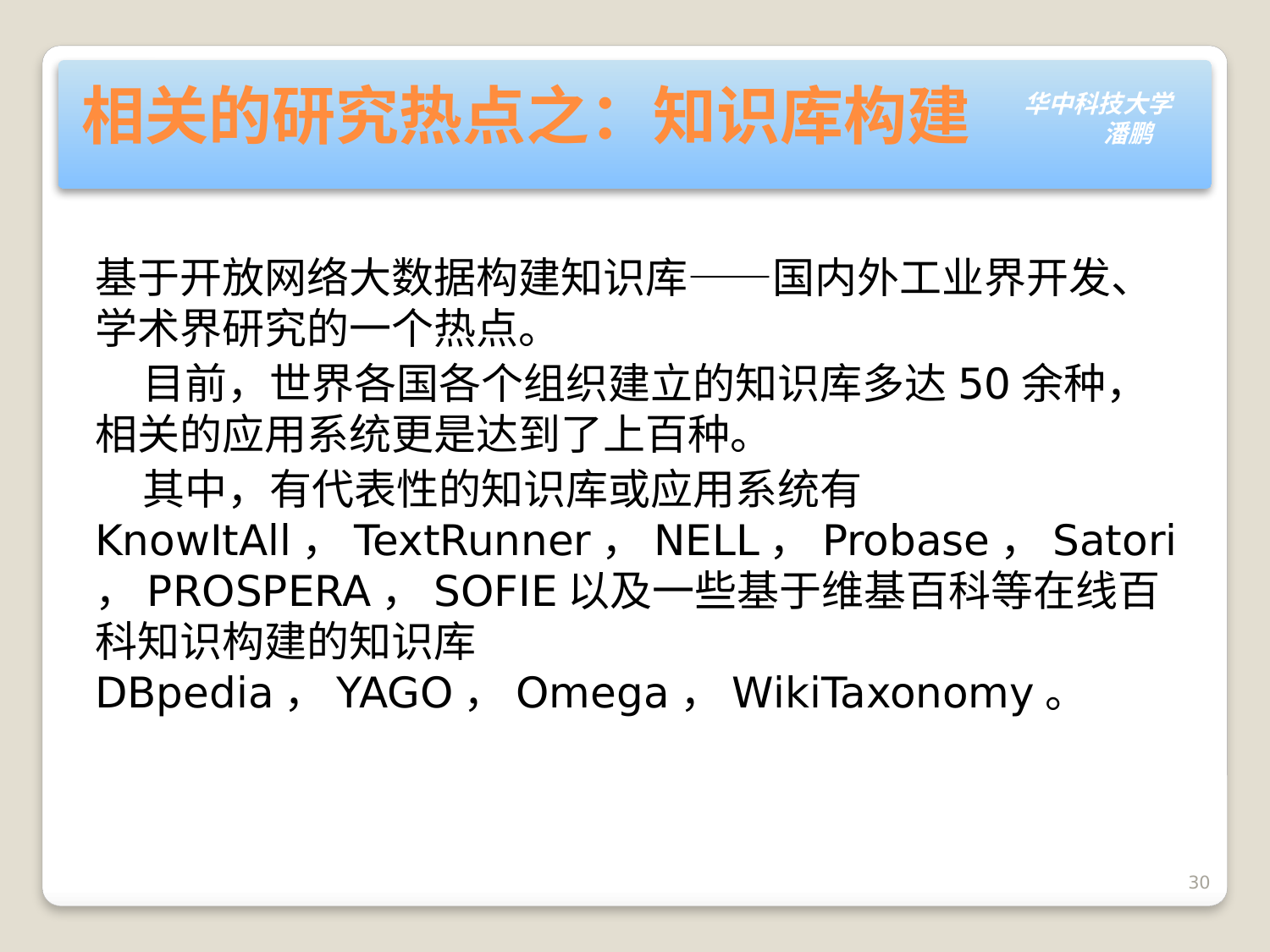

# 相关的研究热点之：知识库构建
基于开放网络大数据构建知识库——国内外工业界开发、学术界研究的一个热点。
    目前，世界各国各个组织建立的知识库多达50余种，相关的应用系统更是达到了上百种。
    其中，有代表性的知识库或应用系统有KnowItAll，TextRunner，NELL，Probase，Satori，PROSPERA，SOFIE以及一些基于维基百科等在线百科知识构建的知识库DBpedia，YAGO，Omega，WikiTaxonomy。
30